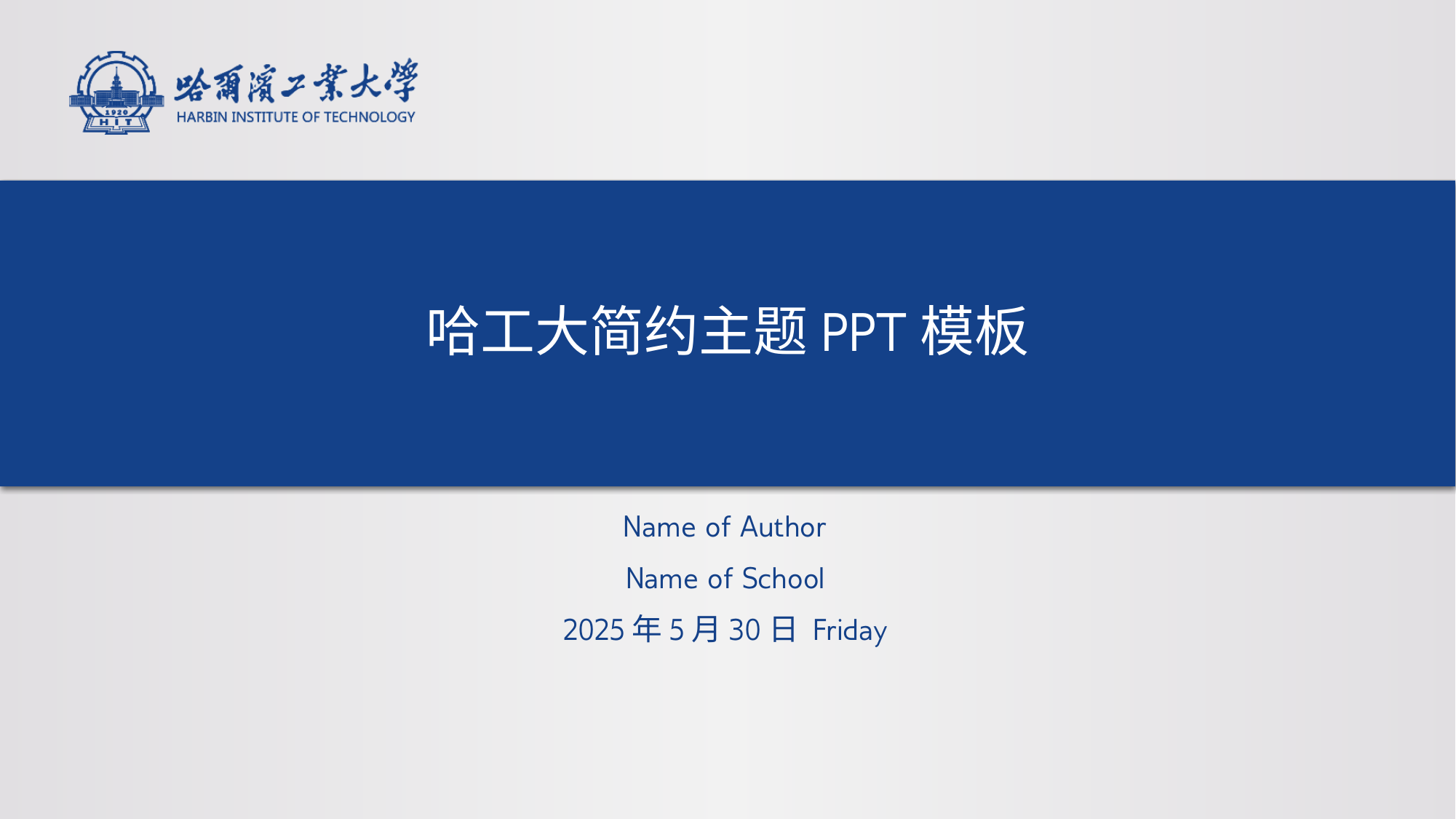

# 哈工大简约主题PPT模板
Name of Author
Name of School
2025年5月30日 Friday